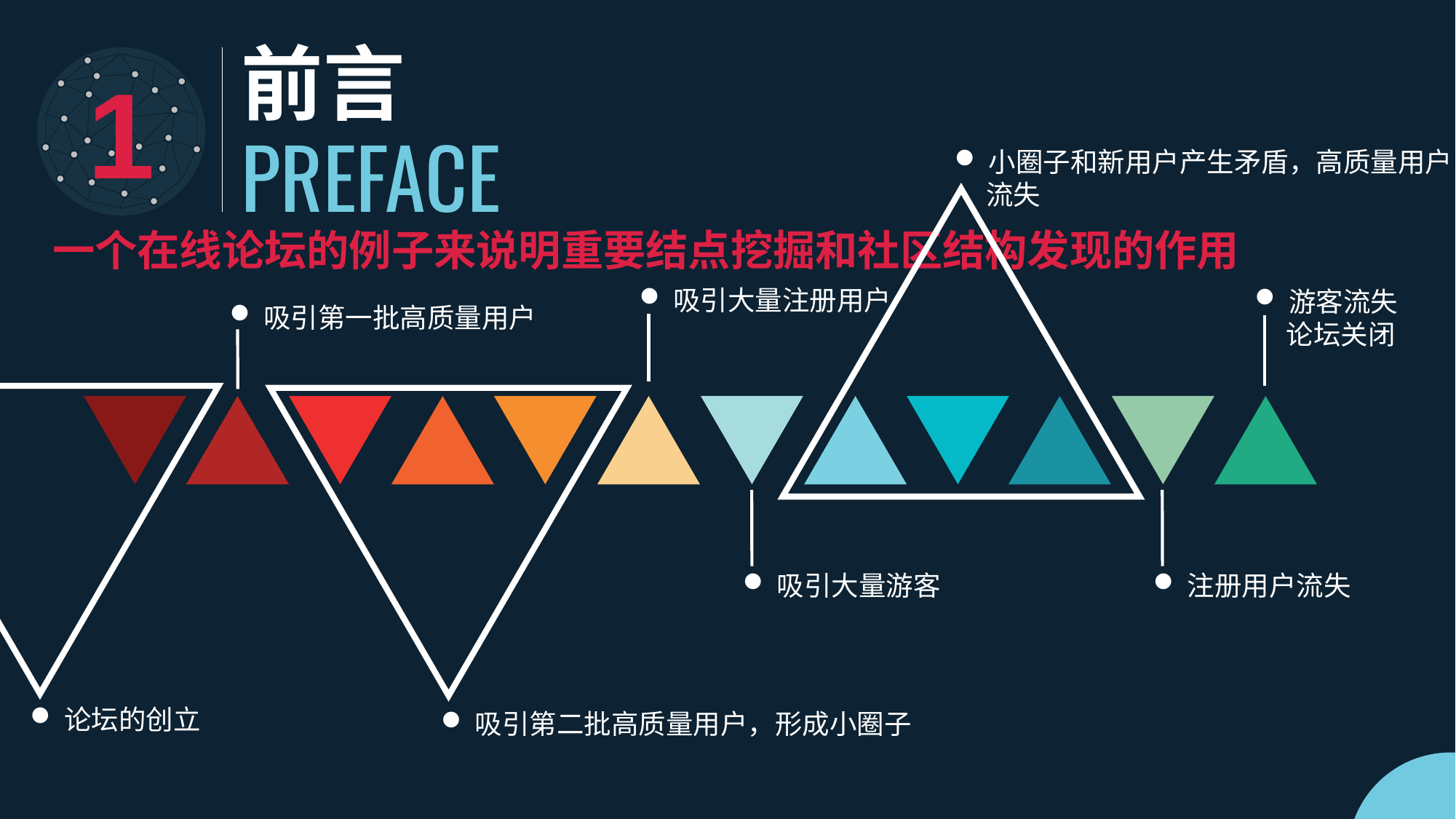

前言
PREFACE

1
小圈子和新用户产生矛盾，高质量用户
    流失

一个在线论坛的例子来说明重要结点挖掘和社区结构发现的作用

吸引大量注册用户
游客流失
    论坛关闭
吸引第一批高质量用户

吸引大量游客
注册用户流失
论坛的创立
吸引第二批高质量用户，形成小圈子